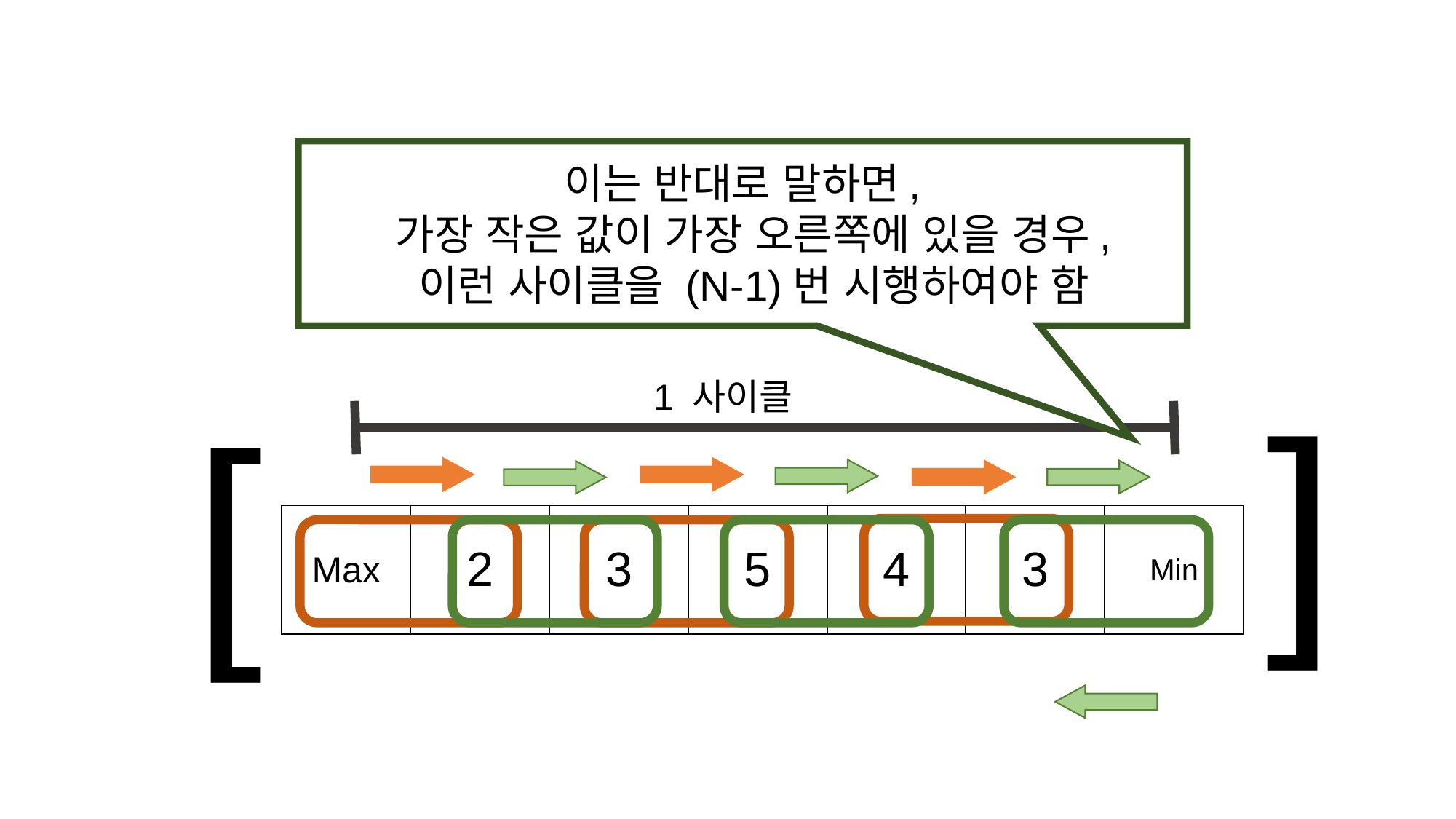

이는 반대로 말하면,
 가장 작은 값이 가장 오른쪽에 있을 경우,
 이런 사이클을 (N-1)번 시행하여야 함
]
1 사이클
[

| Max | 2 | 3 | 5 | 4 | 3 | Min |
| --- | --- | --- | --- | --- | --- | --- |